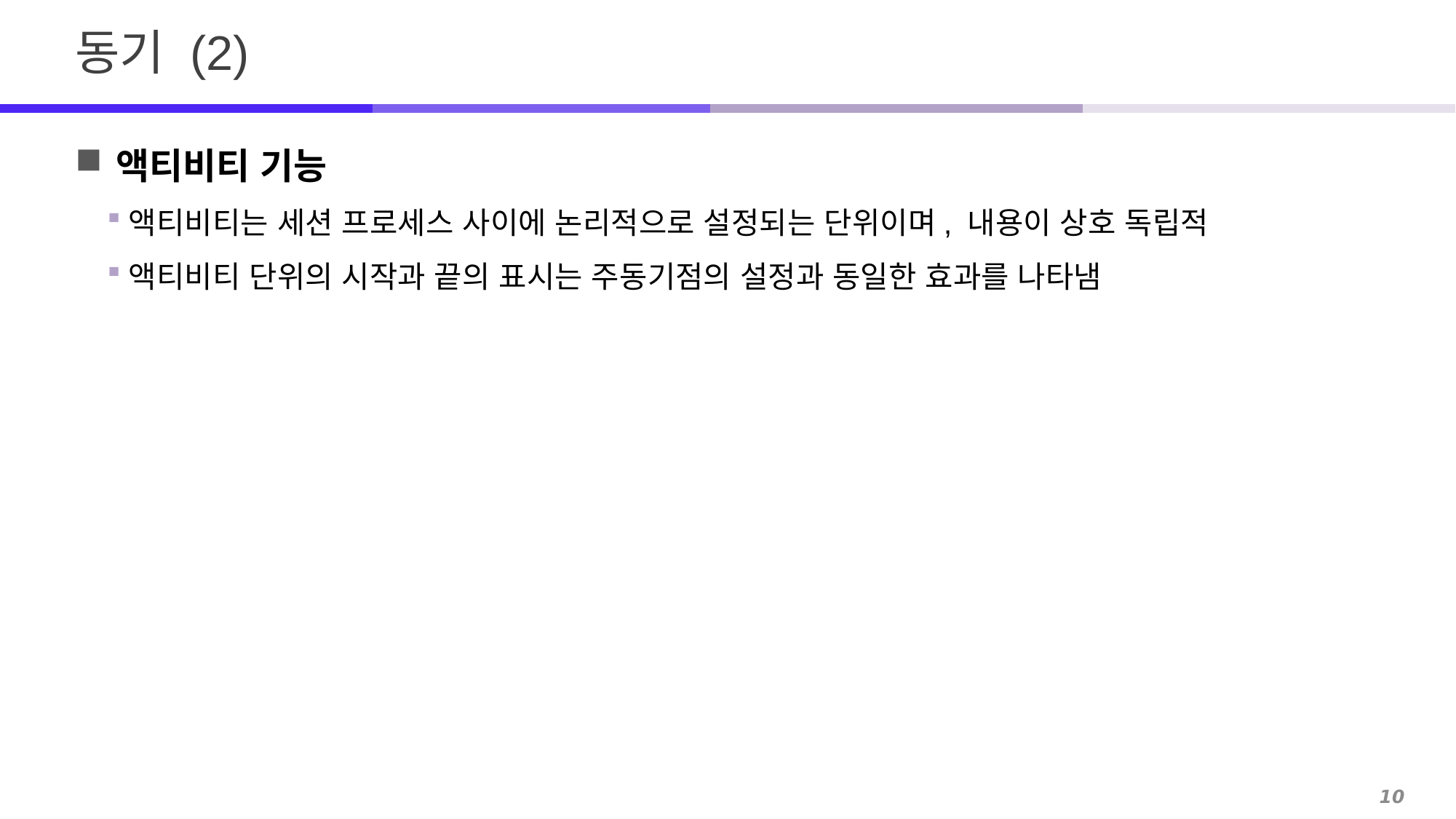

# 동기 (2)
액티비티 기능
액티비티는 세션 프로세스 사이에 논리적으로 설정되는 단위이며, 내용이 상호 독립적
액티비티 단위의 시작과 끝의 표시는 주동기점의 설정과 동일한 효과를 나타냄